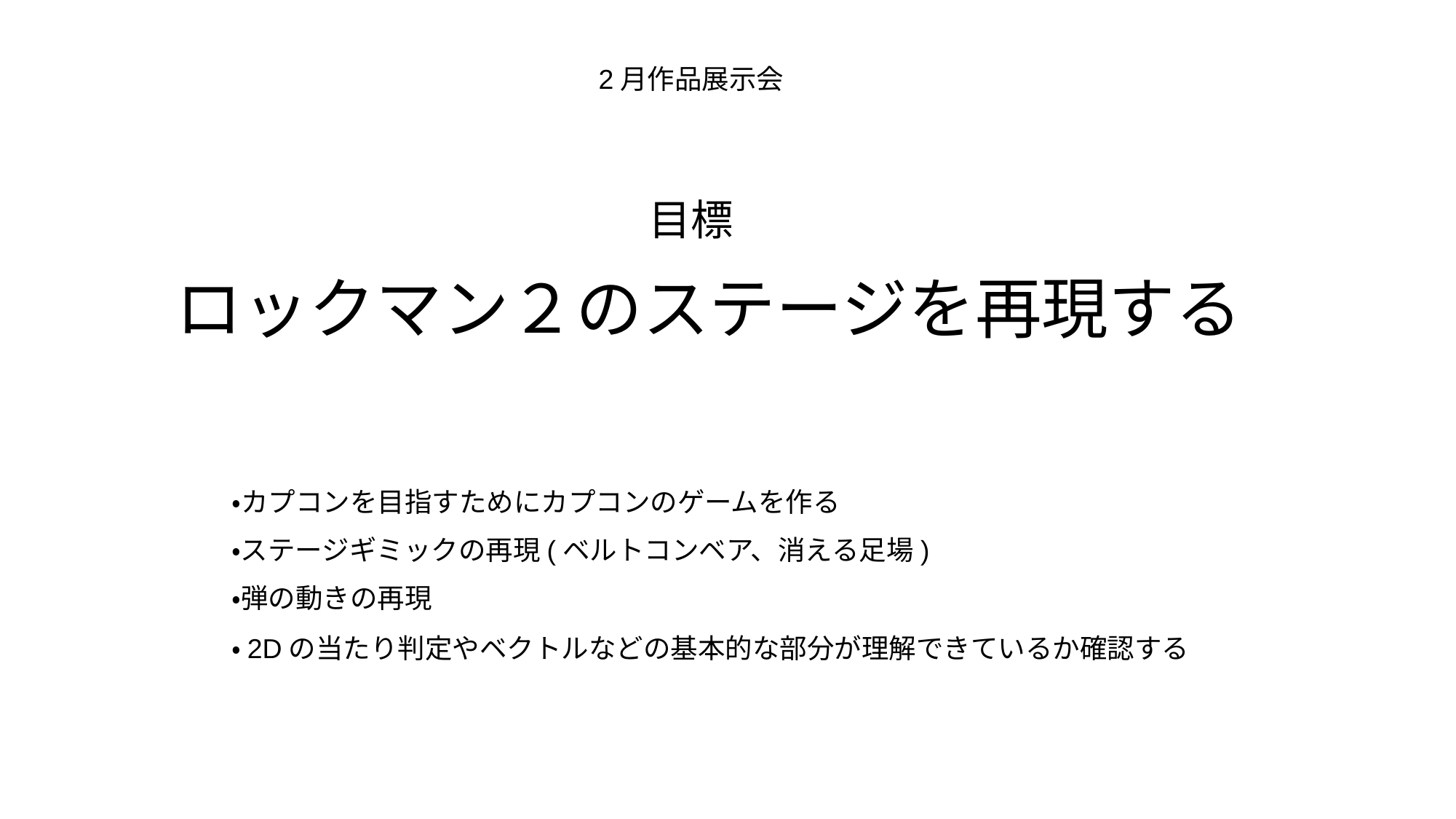

2月作品展示会
目標
ロックマン２のステージを再現する
・カプコンを目指すためにカプコンのゲームを作る
・ステージギミックの再現(ベルトコンベア、消える足場)
・弾の動きの再現
・2Dの当たり判定やベクトルなどの基本的な部分が理解できているか確認する